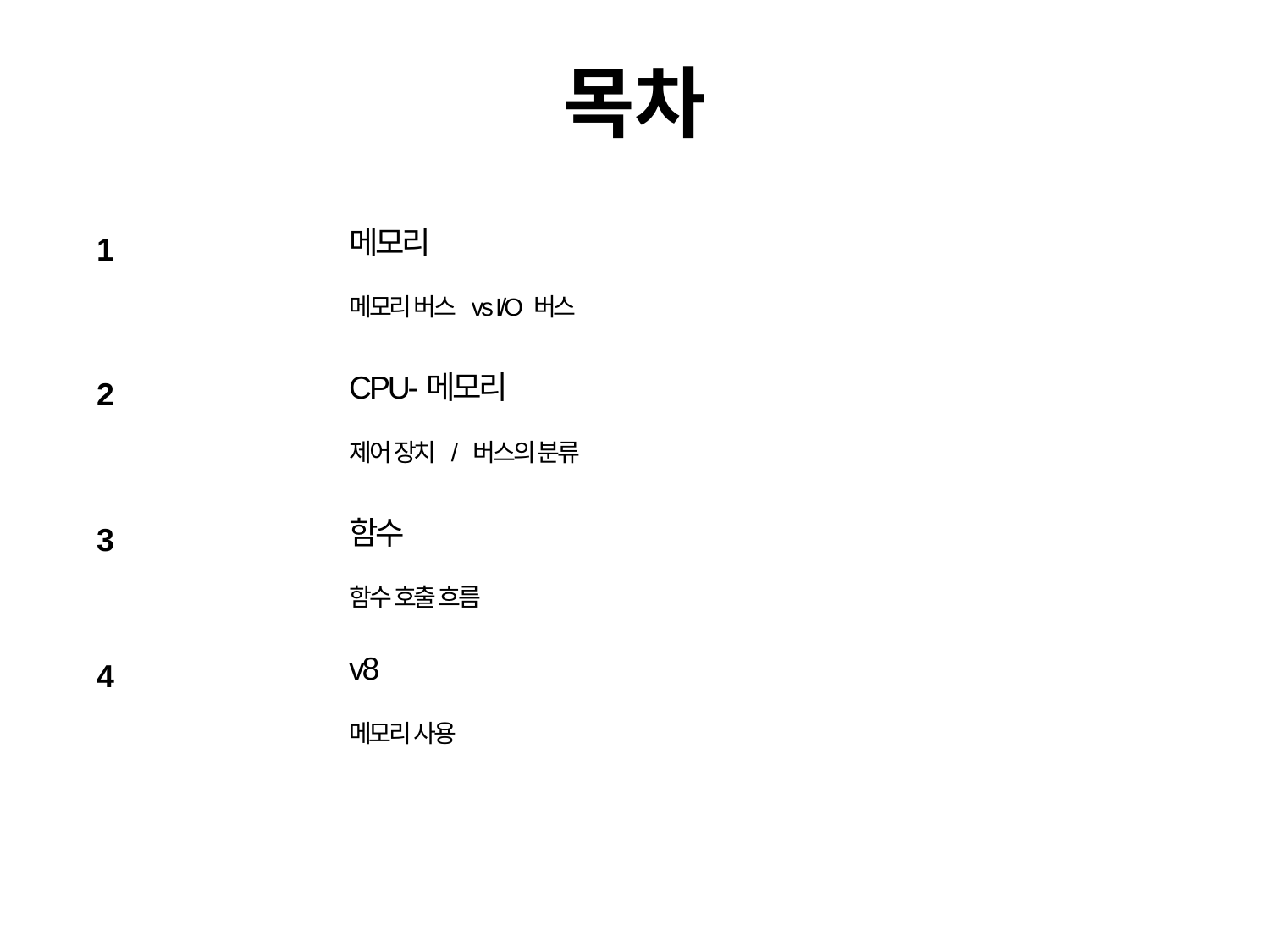

# 목차
메모리
메모리 버스  vs I/O 버스
1
CPU-메모리
제어 장치  /  버스의 분류
2
함수
함수 호출 흐름
3
v8
메모리 사용
4